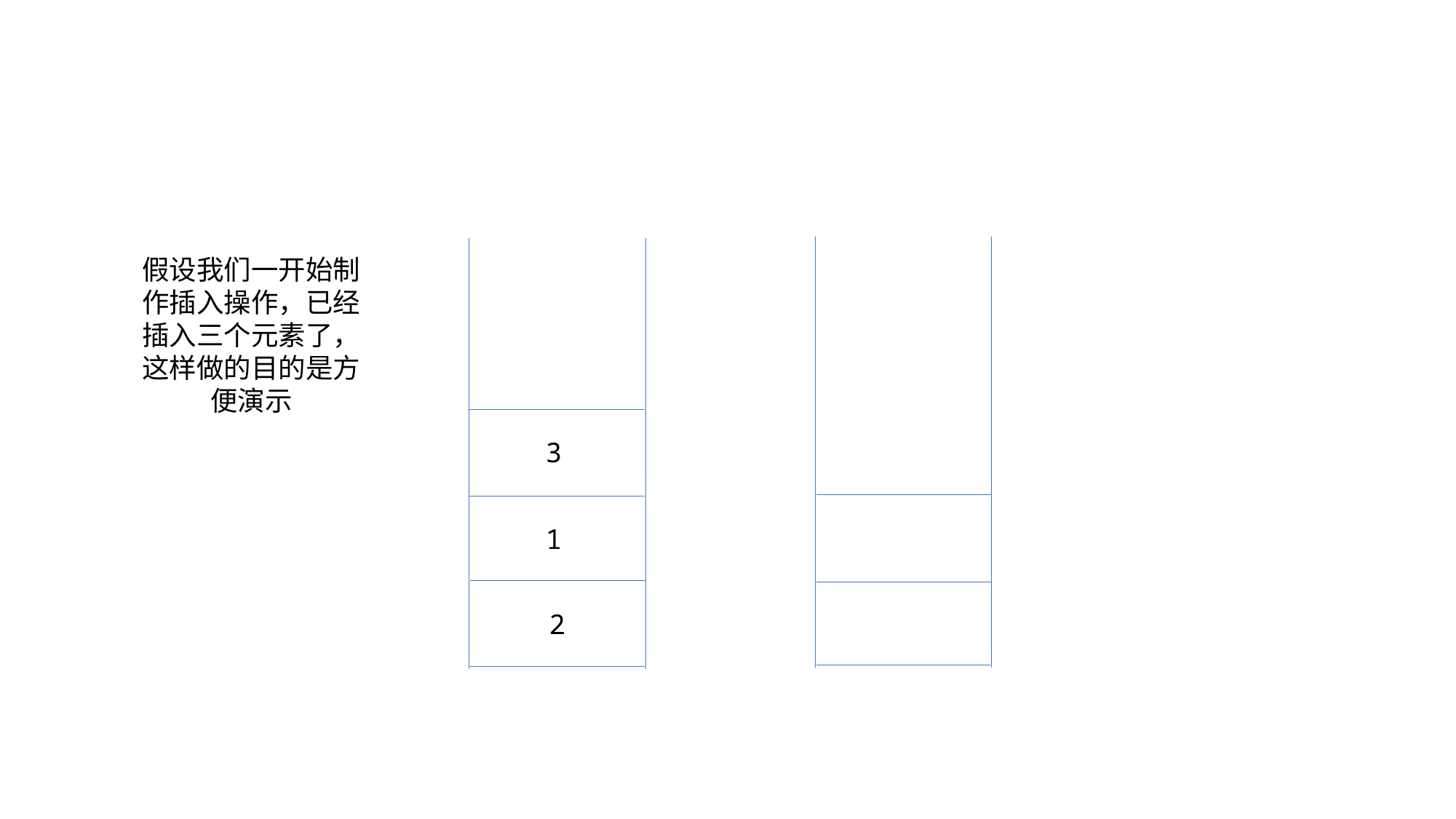

假设我们一开始制作插入操作，已经插入三个元素了，这样做的目的是方便演示
3
1
2